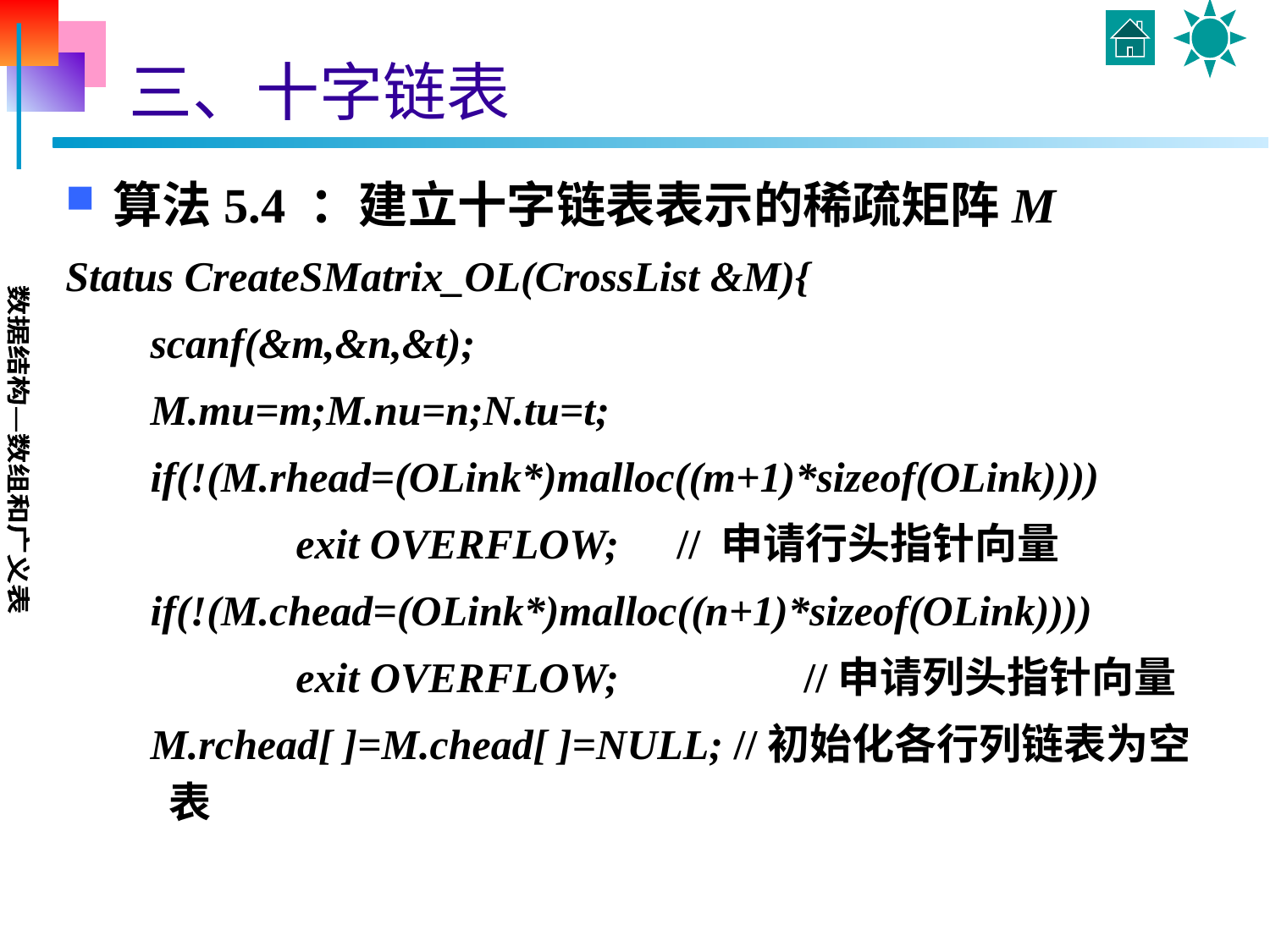

# 三、十字链表
算法5.4 ：建立十字链表表示的稀疏矩阵M
Status CreateSMatrix_OL(CrossList &M){
  scanf(&m,&n,&t);
  M.mu=m;M.nu=n;N.tu=t;
  if(!(M.rhead=(OLink*)malloc((m+1)*sizeof(OLink))))
      	exit OVERFLOW;  	// 申请行头指针向量
  if(!(M.chead=(OLink*)malloc((n+1)*sizeof(OLink))))
     	exit OVERFLOW;  		//申请列头指针向量
  M.rchead[ ]=M.chead[ ]=NULL; //初始化各行列链表为空表

64